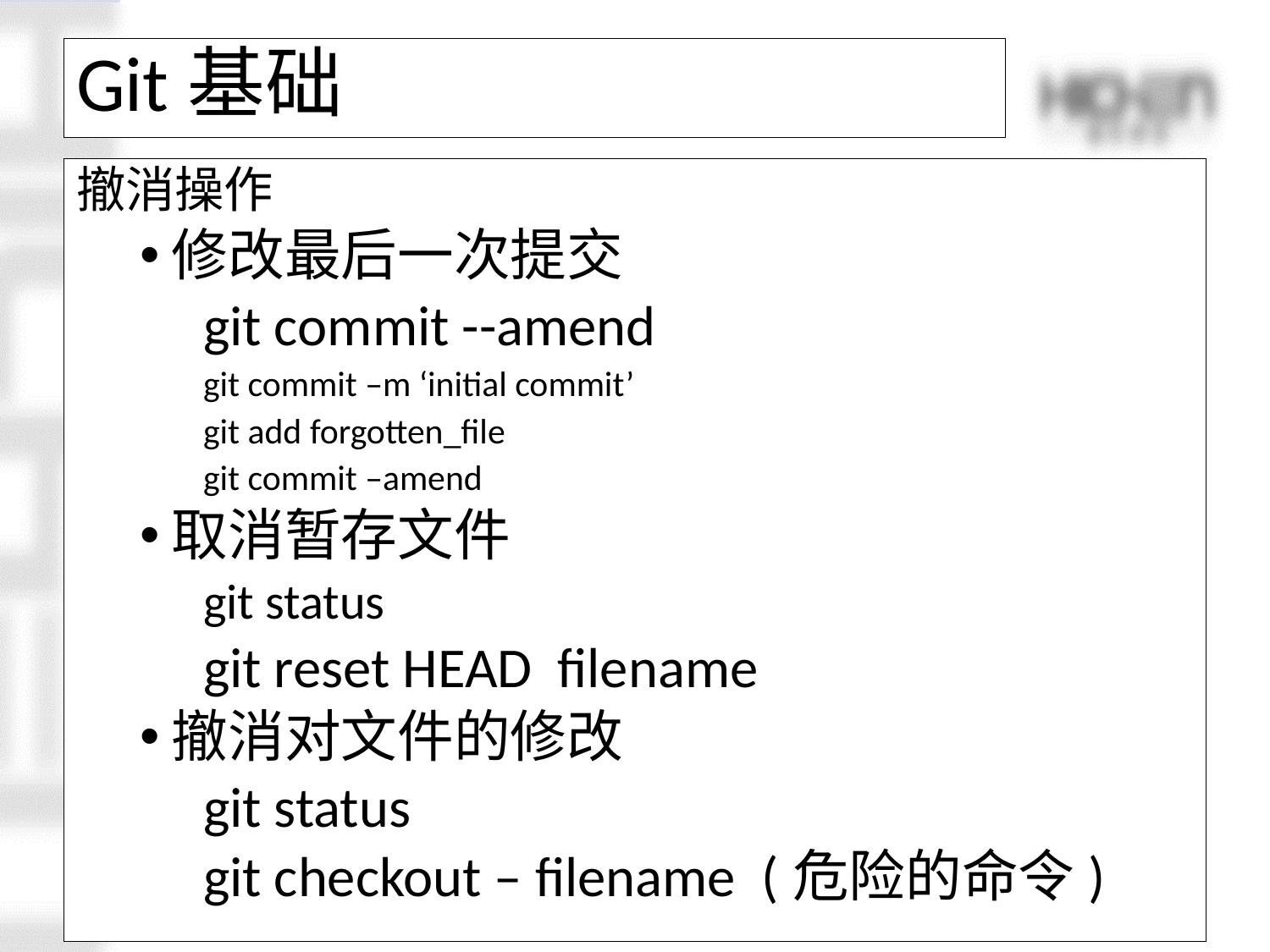

# Git基础
撤消操作
修改最后一次提交
git commit --amend
git commit –m ‘initial commit’
git add forgotten_file
git commit –amend
取消暂存文件
git status
git reset HEAD  filename
撤消对文件的修改
git status
git checkout – filename  (危险的命令)